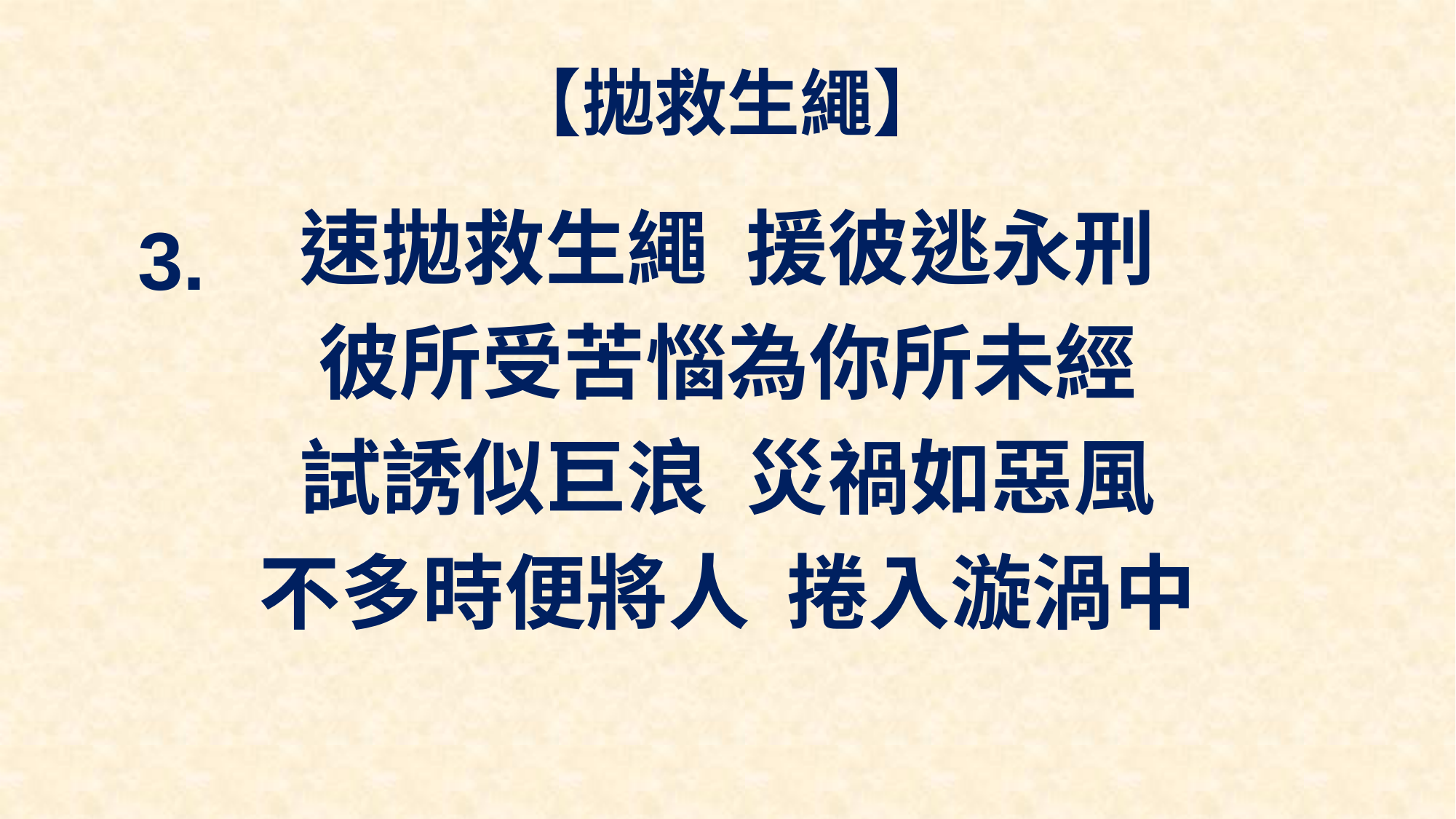

# 【拋救生繩】
速拋救生繩  援彼逃永刑
彼所受苦惱為你所未經
試誘似巨浪  災禍如惡風
不多時便將人  捲入漩渦中
3.